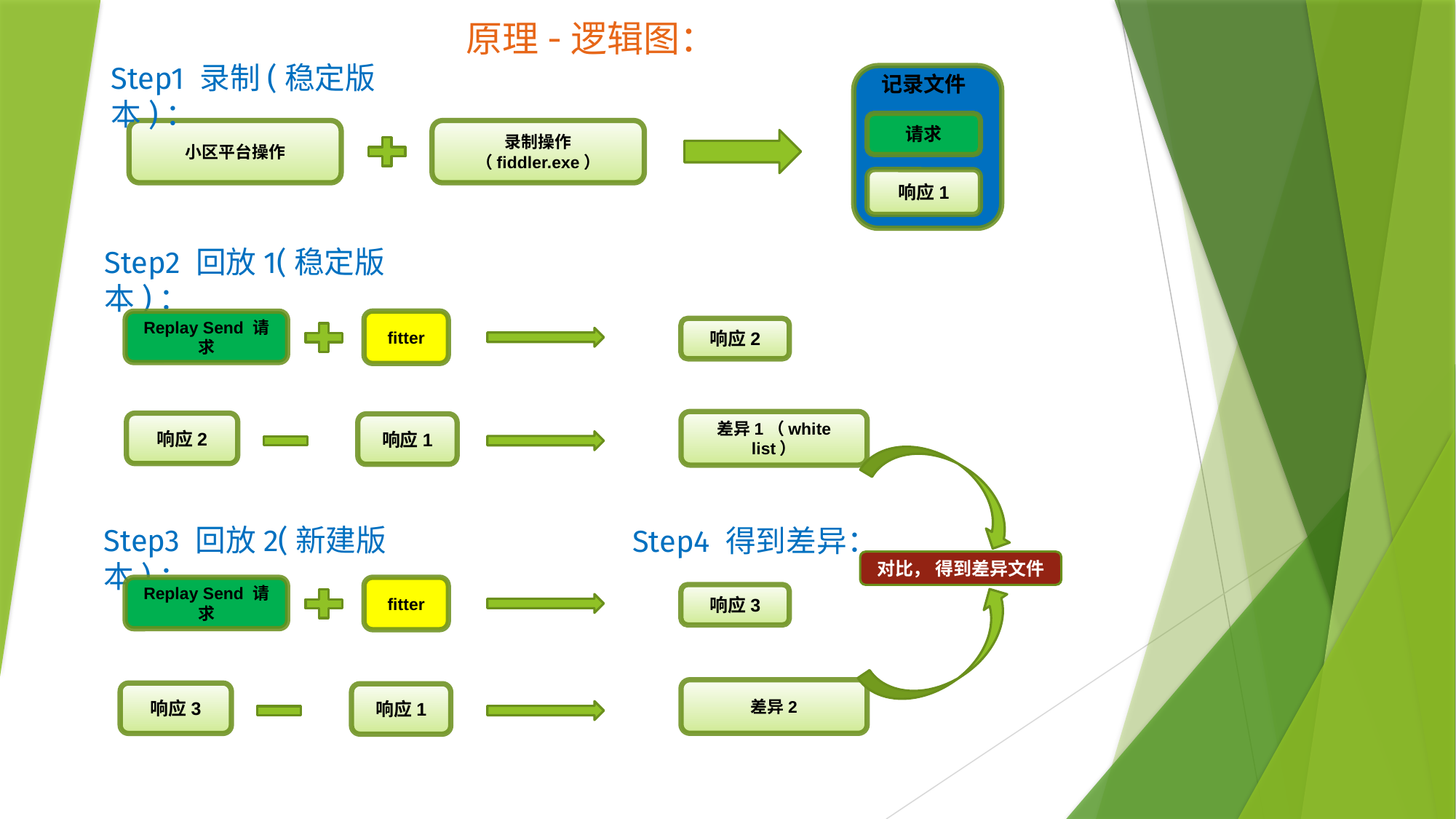

原理-逻辑图：
Step1 录制(稳定版本)：

记录文件
请求
小区平台操作
录制操作（fiddler.exe）

响应1
Step2 回放1(稳定版本)：
fitter
Replay Send 请求

响应2

差异1（white list）
响应2
响应1

Step3 回放2(新建版本)：
Step4 得到差异：
对比， 得到差异文件
fitter
Replay Send 请求

响应3

差异2
响应3
响应1